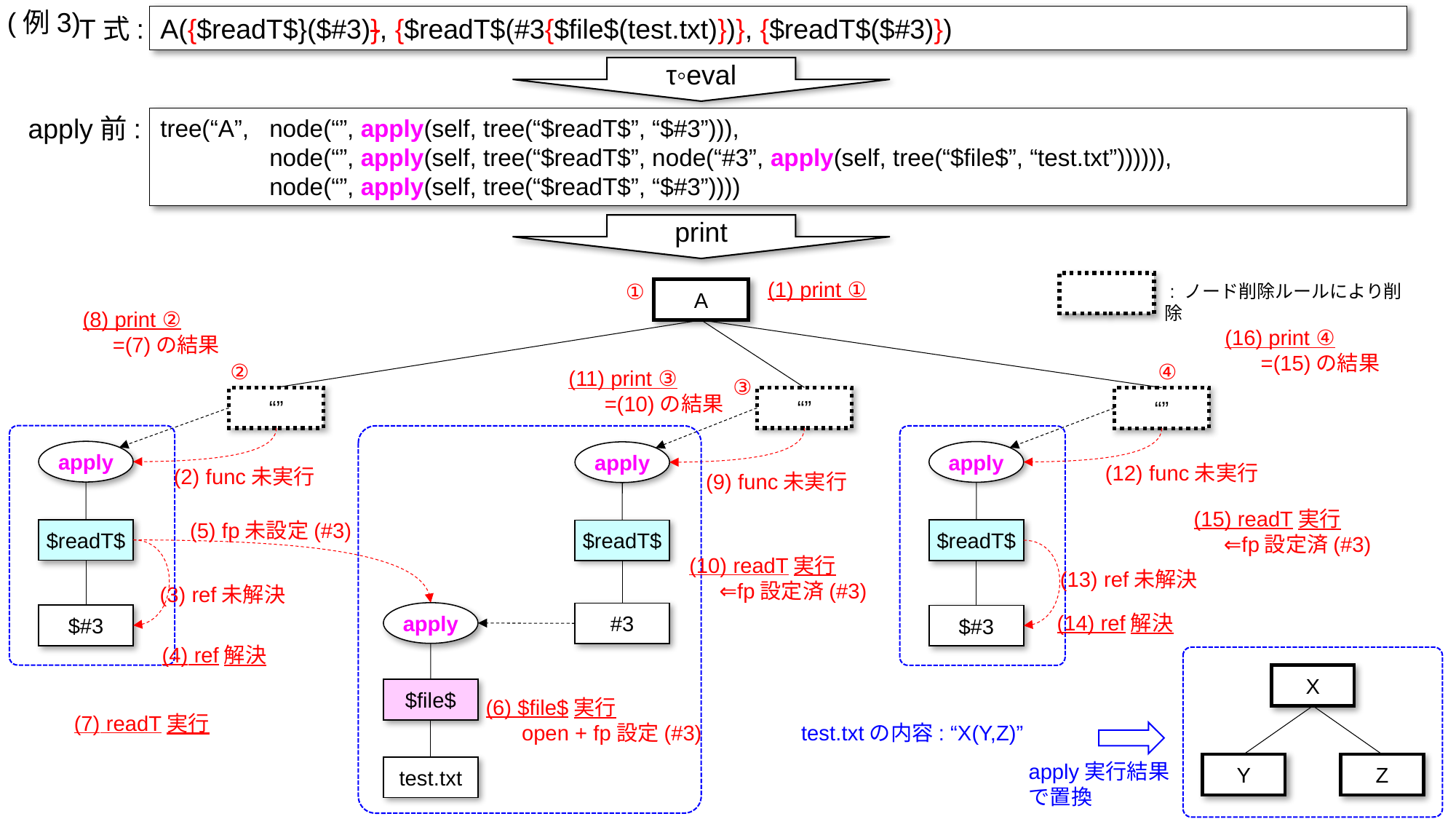

(例3)
T式:
A({$readT$}($#3)}, {$readT$(#3{$file$(test.txt)})}, {$readT$($#3)})
τ◦eval
apply前:
tree(“A”,	node(“”, apply(self, tree(“$readT$”, “$#3”))),
	node(“”, apply(self, tree(“$readT$”, node(“#3”, apply(self, tree(“$file$”, “test.txt”)))))),
	node(“”, apply(self, tree(“$readT$”, “$#3”))))
print
(1) print ①

①
 : ノード削除ルールにより削除
A
(8) print ②
     =(7)の結果
(16) print ④
      =(15)の結果
②
④
(11) print ③
      =(10)の結果
③
“”
“”
“”

apply
apply
apply
(12) func未実行
(2) func未実行
(9) func未実行
(15) readT実行
     ⇐fp設定済(#3)
(5) fp未設定(#3)
$readT$
$readT$
$readT$
(10) readT実行
     ⇐fp設定済(#3)
(13) ref未解決
(3) ref未解決
apply
#3
(14) ref解決
$#3
$#3
(4) ref解決

X
$file$
(6) $file$実行
      open + fp設定(#3)
(7) readT実行
test.txtの内容: “X(Y,Z)”

apply実行結果で置換
Y
Z
test.txt